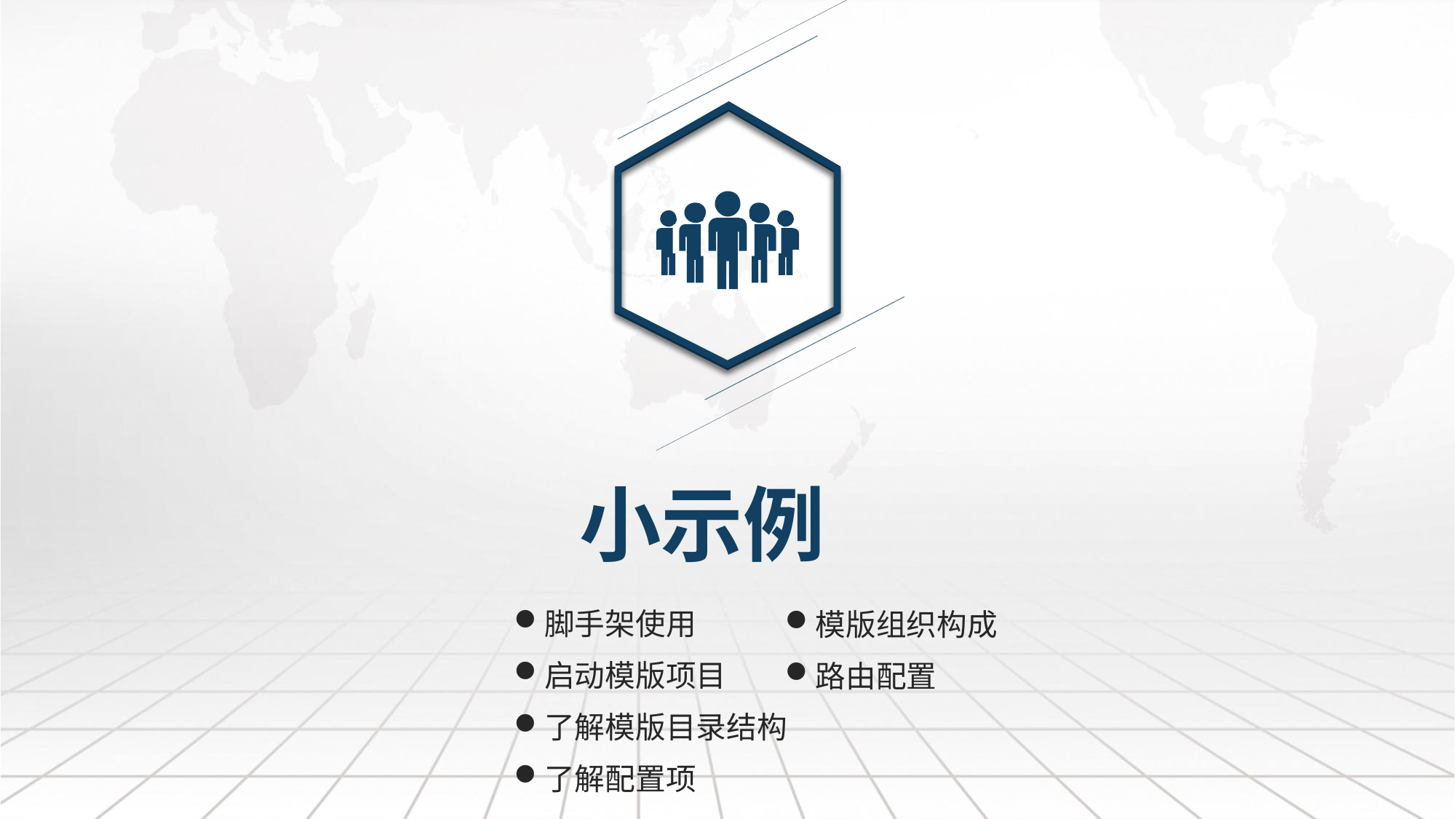

小示例
脚手架使用
启动模版项目
了解模版目录结构
了解配置项
模版组织构成
路由配置